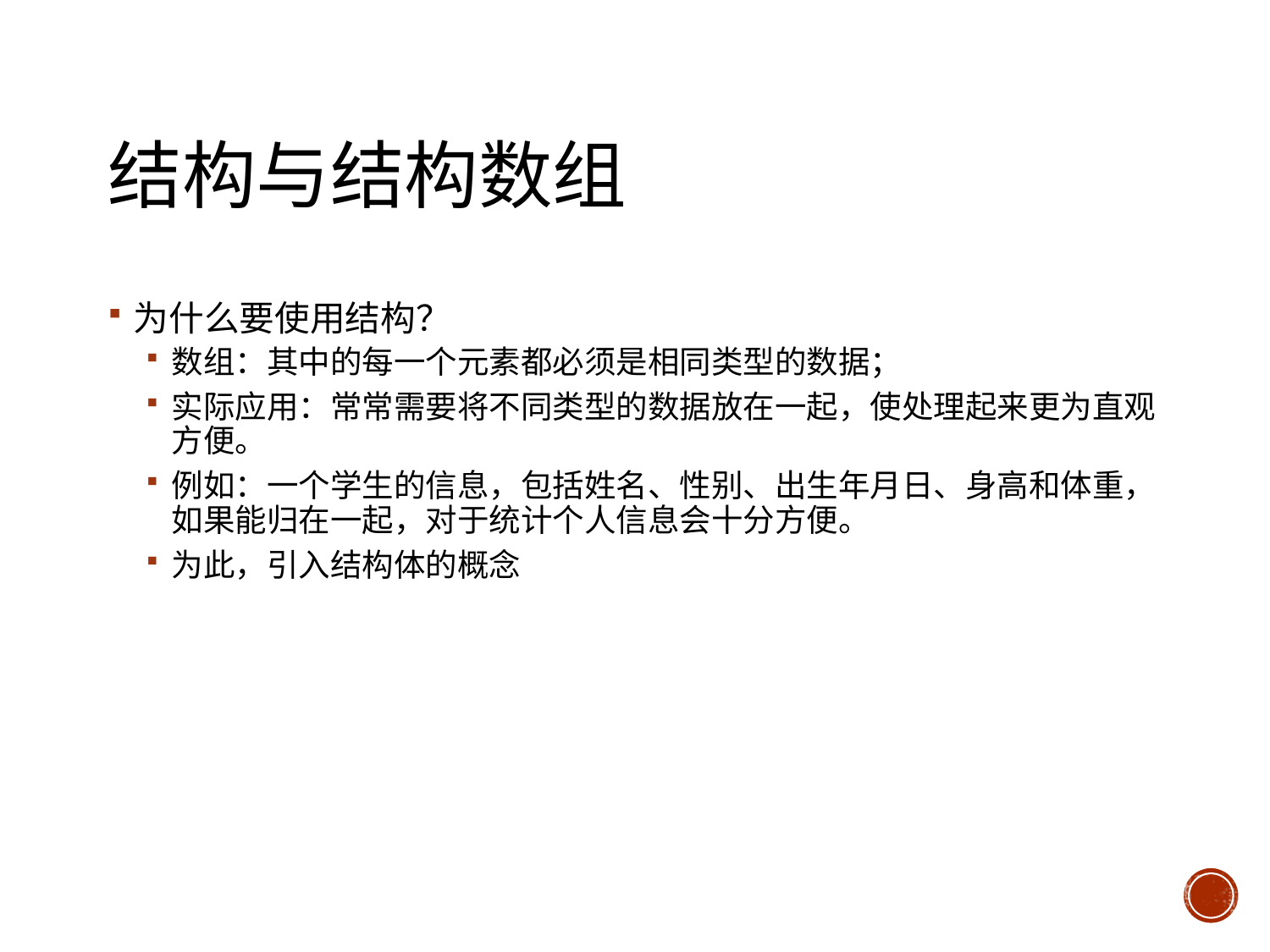

# 结构与结构数组
为什么要使用结构？
数组：其中的每一个元素都必须是相同类型的数据；
实际应用：常常需要将不同类型的数据放在一起，使处理起来更为直观方便。
例如：一个学生的信息，包括姓名、性别、出生年月日、身高和体重，如果能归在一起，对于统计个人信息会十分方便。
为此，引入结构体的概念